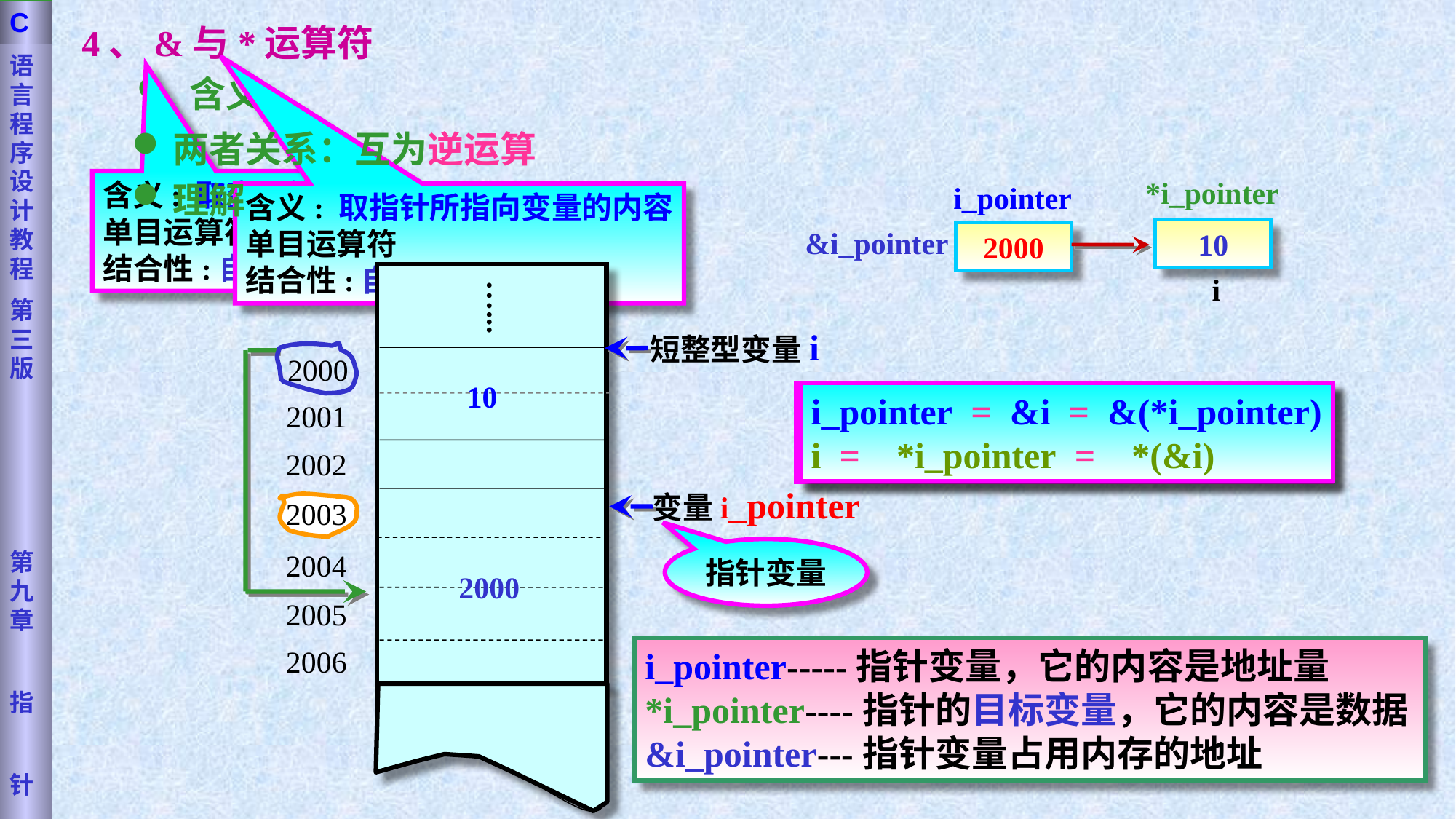

语言程序设计教程
第三版

第九章

指

针
C
4、&与*运算符
 含义
两者关系：互为逆运算
理解
*i_pointer
i_pointer
&i_pointer
10
2000

i
含义: 取变量的地址
单目运算符
结合性:自右向左
含义: 取指针所指向变量的内容
单目运算符
结合性:自右向左

…...
短整型变量i
2000

10
2001

2002
变量i_pointer

2003

2004

2005
2006

…...

指针变量
2000

i_pointer  =  &i  =  &(*i_pointer)
i  =    *i_pointer  =    *(&i)
i_pointer     &i     &(*i_pointer)
i       *i_pointer      *(&i)
i_pointer-----指针变量，它的内容是地址量
*i_pointer----指针的目标变量，它的内容是数据
&i_pointer---指针变量占用内存的地址